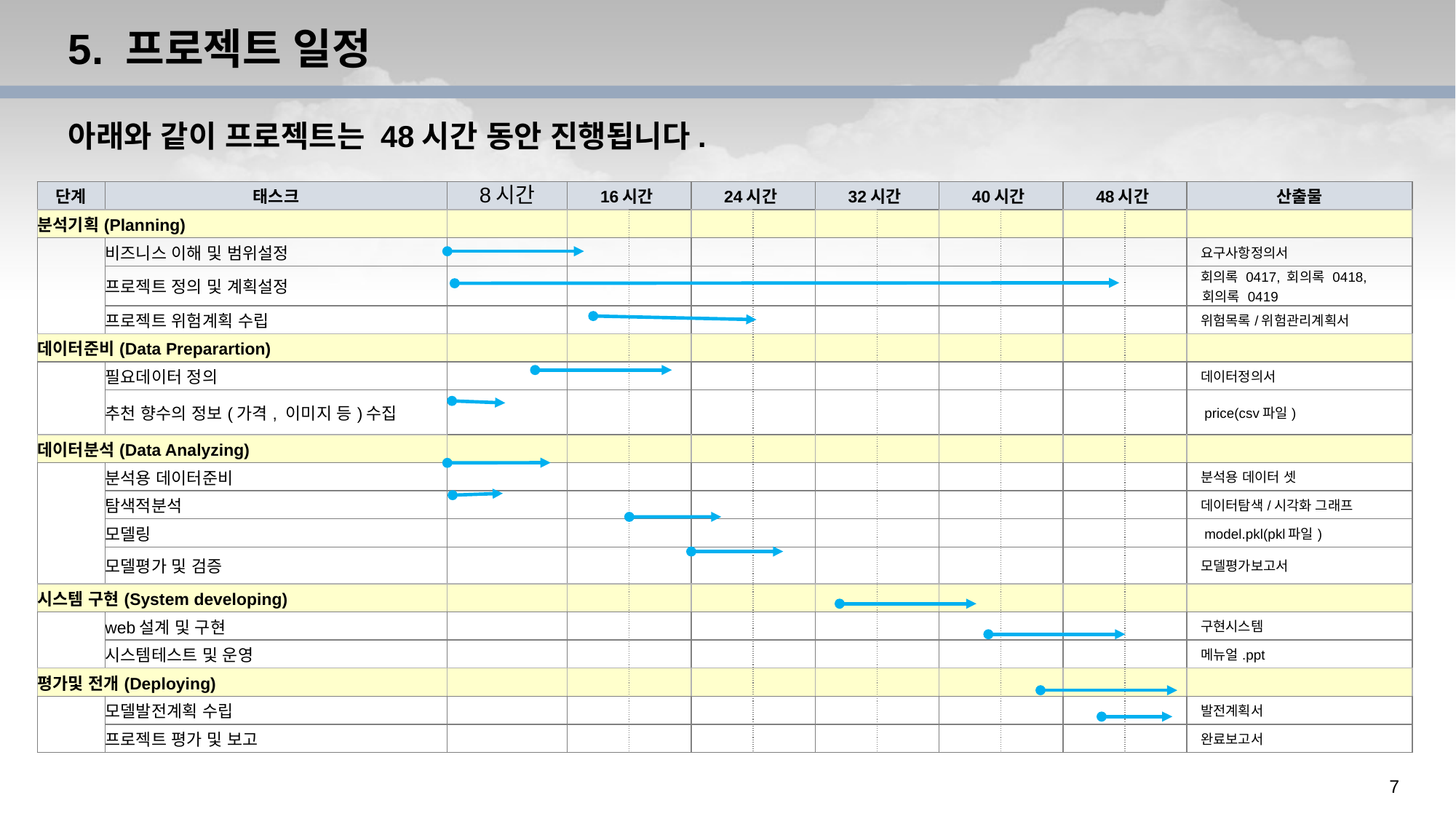

# 5. 프로젝트 일정
아래와 같이 프로젝트는 48시간 동안 진행됩니다.
| 단계 | 태스크 | 8시간 | 16시간 |  | 24시간 |  | 32시간 |  | 40시간 |  | 48시간 |  | 산출물 |
| --- | --- | --- | --- | --- | --- | --- | --- | --- | --- | --- | --- | --- | --- |
| 분석기획(Planning) |  |  |  |  |  |  |  |  |  |  |  |  |  |
|  | 비즈니스 이해 및 범위설정 |  |  |  |  |  |  |  |  |  |  |  | 요구사항정의서 |
|  | 프로젝트 정의 및 계획설정 |  |  |  |  |  |  |  |  |  |  |  | 회의록 0417, 회의록 0418, 회의록 0419 |
|  | 프로젝트 위험계획 수립 |  |  |  |  |  |  |  |  |  |  |  | 위험목록/위험관리계획서 |
| 데이터준비(Data Preparartion) |  |  |  |  |  |  |  |  |  |  |  |  |  |
|  | 필요데이터 정의 |  |  |  |  |  |  |  |  |  |  |  | 데이터정의서 |
|  | 추천 향수의 정보(가격, 이미지 등)수집 |  |  |  |  |  |  |  |  |  |  |  | price(csv파일) |
| 데이터분석(Data Analyzing) |  |  |  |  |  |  |  |  |  |  |  |  |  |
|  | 분석용 데이터준비 |  |  |  |  |  |  |  |  |  |  |  | 분석용 데이터 셋 |
|  | 탐색적분석 |  |  |  |  |  |  |  |  |  |  |  | 데이터탐색/시각화 그래프 |
|  | 모델링 |  |  |  |  |  |  |  |  |  |  |  | model.pkl(pkl파일) |
|  | 모델평가 및 검증 |  |  |  |  |  |  |  |  |  |  |  | 모델평가보고서 |
| 시스템 구현(System developing) |  |  |  |  |  |  |  |  |  |  |  |  |  |
|  | web설계 및 구현 |  |  |  |  |  |  |  |  |  |  |  | 구현시스템 |
|  | 시스템테스트 및 운영 |  |  |  |  |  |  |  |  |  |  |  | 메뉴얼.ppt |
| 평가및 전개(Deploying) |  |  |  |  |  |  |  |  |  |  |  |  |  |
|  | 모델발전계획 수립 |  |  |  |  |  |  |  |  |  |  |  | 발전계획서 |
|  | 프로젝트 평가 및 보고 |  |  |  |  |  |  |  |  |  |  |  | 완료보고서 |